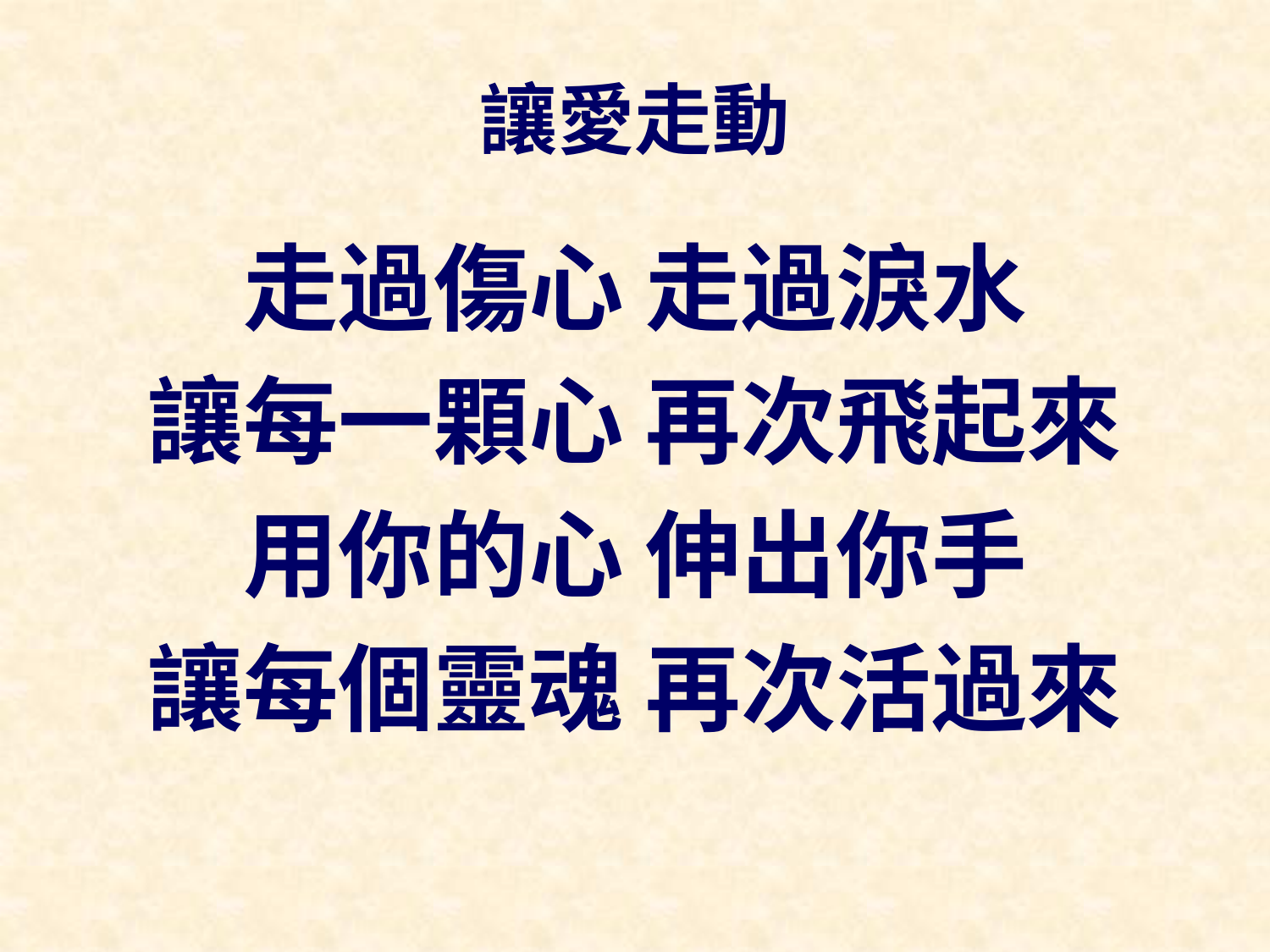

# 讓愛走動
走過傷心 走過淚水
讓每一顆心 再次飛起來
用你的心 伸出你手
讓每個靈魂 再次活過來